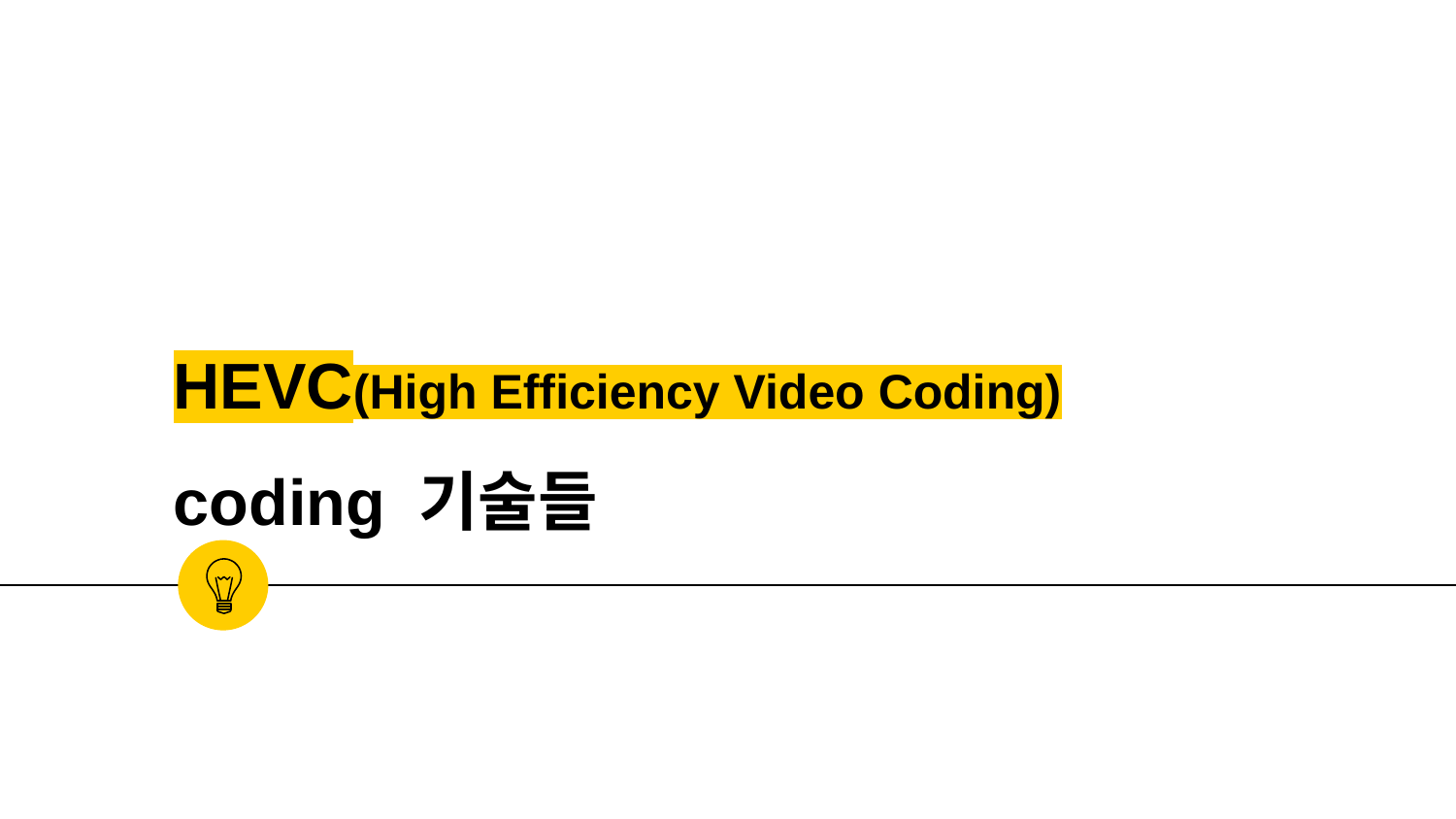

# HEVC(High Efficiency Video Coding) coding 기술들